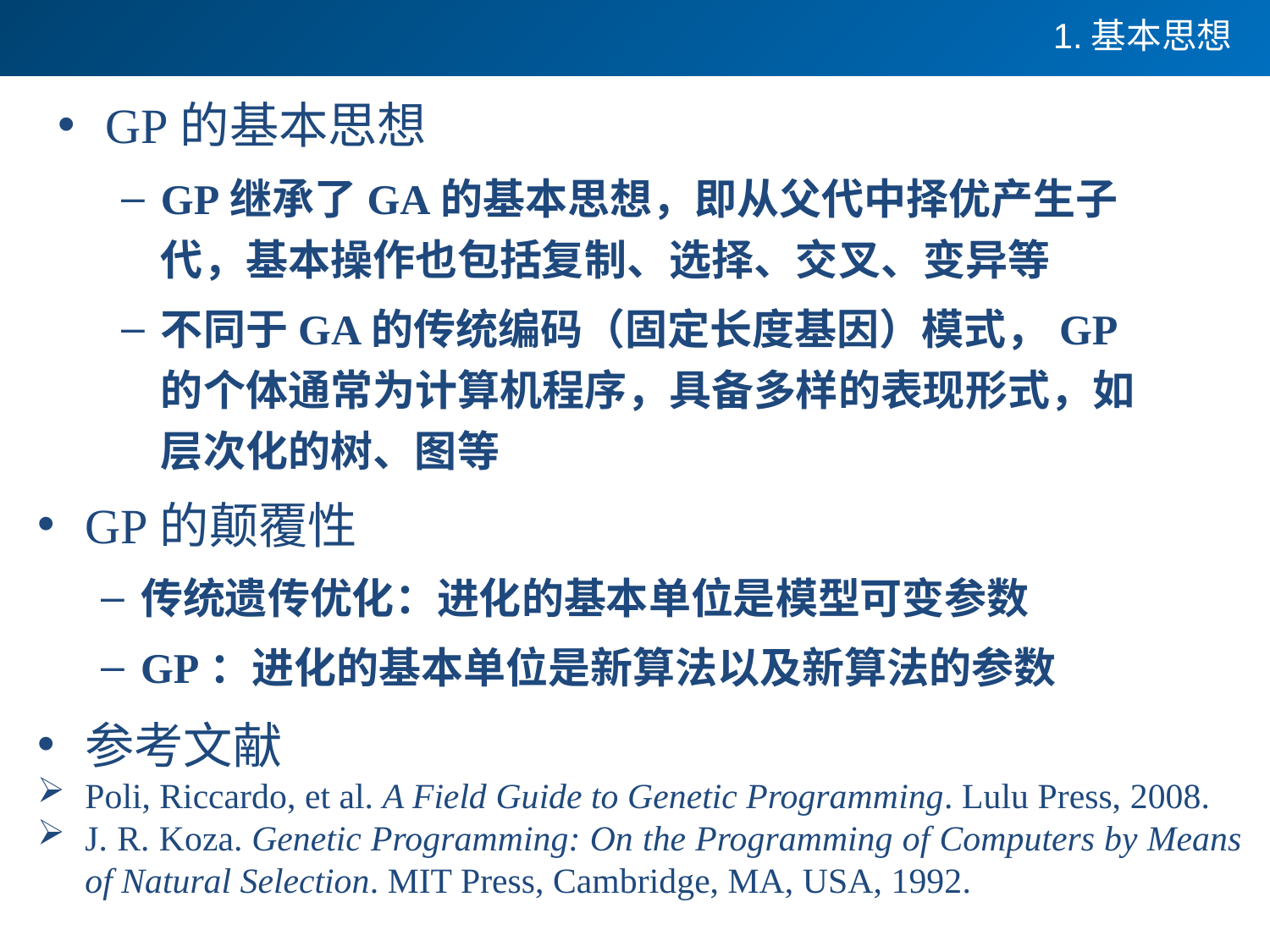

1.基本思想
GP的基本思想
GP继承了GA的基本思想，即从父代中择优产生子代，基本操作也包括复制、选择、交叉、变异等
不同于GA的传统编码（固定长度基因）模式，GP的个体通常为计算机程序，具备多样的表现形式，如层次化的树、图等

GP的颠覆性
传统遗传优化：进化的基本单位是模型可变参数
GP：进化的基本单位是新算法以及新算法的参数
参考文献
Poli, Riccardo, et al. A Field Guide to Genetic Programming. Lulu Press, 2008.
J. R. Koza. Genetic Programming: On the Programming of Computers by Means of Natural Selection. MIT Press, Cambridge, MA, USA, 1992.
93